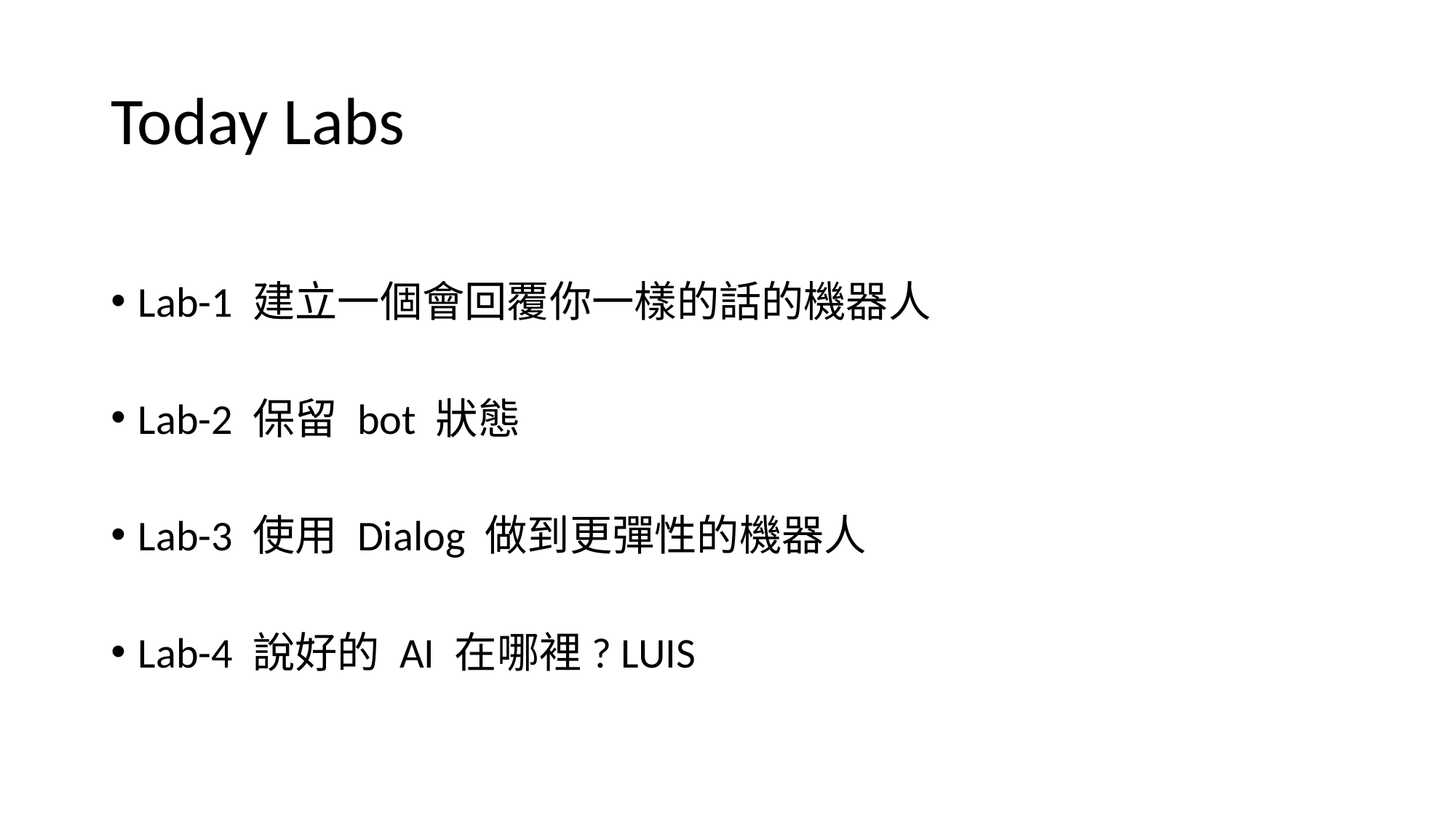

# Today Labs
Lab-1 建立一個會回覆你一樣的話的機器人
Lab-2 保留 bot 狀態
Lab-3 使用 Dialog 做到更彈性的機器人
Lab-4 說好的 AI 在哪裡? LUIS